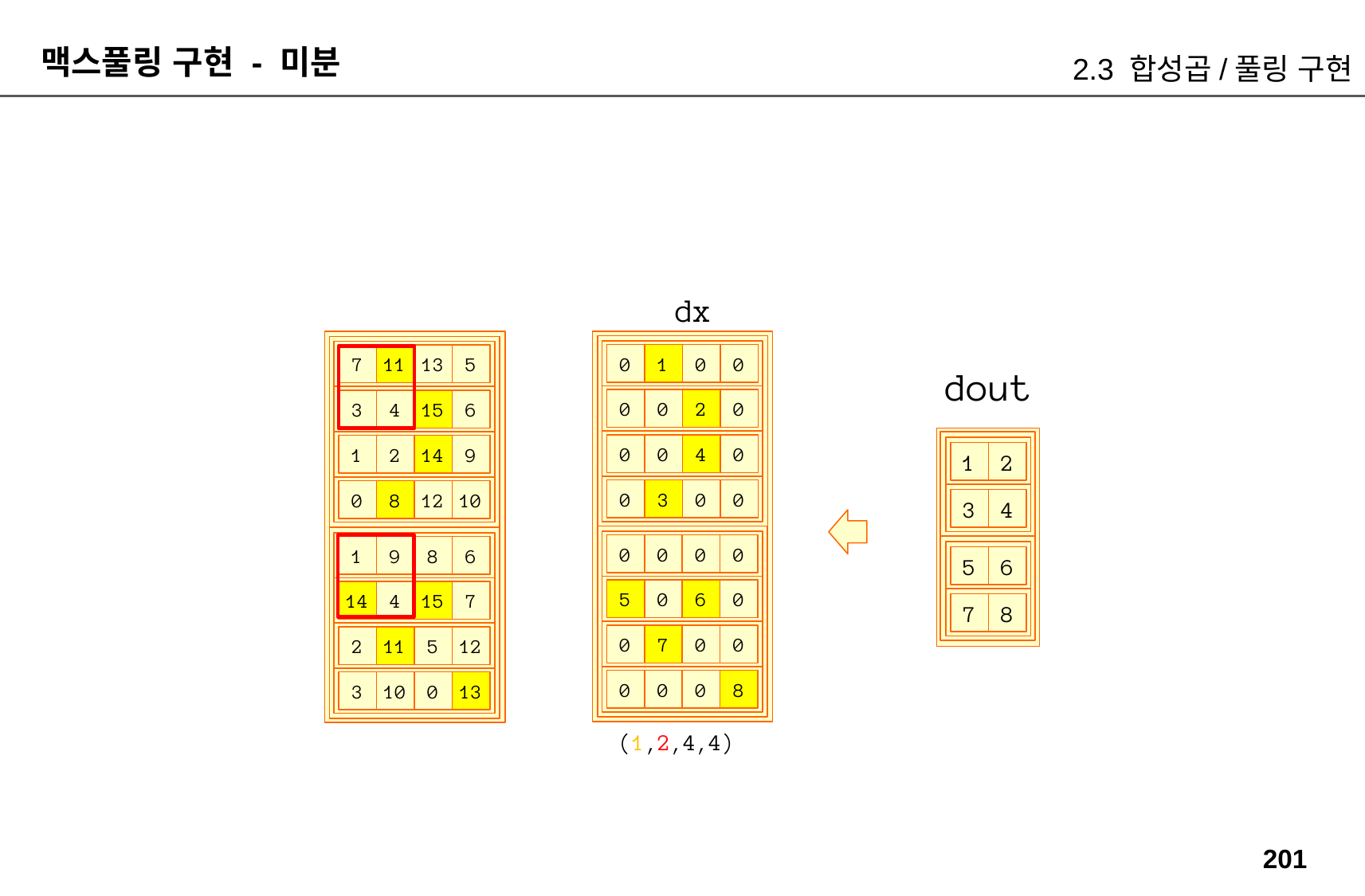

맥스풀링 구현 - 미분
2.3 합성곱/풀링 구현
dx

0
1
0
0
7
11
13
5

dout

0
0
2
0
3
4
15
6

0
0
4
0
1
2
14
9

1
2

0
3
0
0
0
8
12
10

3
4

0
0
0
0

1
9
8
6

5
6

5
0
6
0
14
4
15
7

7
8

0
7
0
0
2
11
5
12

0
0
0
8
3
10
0
13
(1,2,4,4)